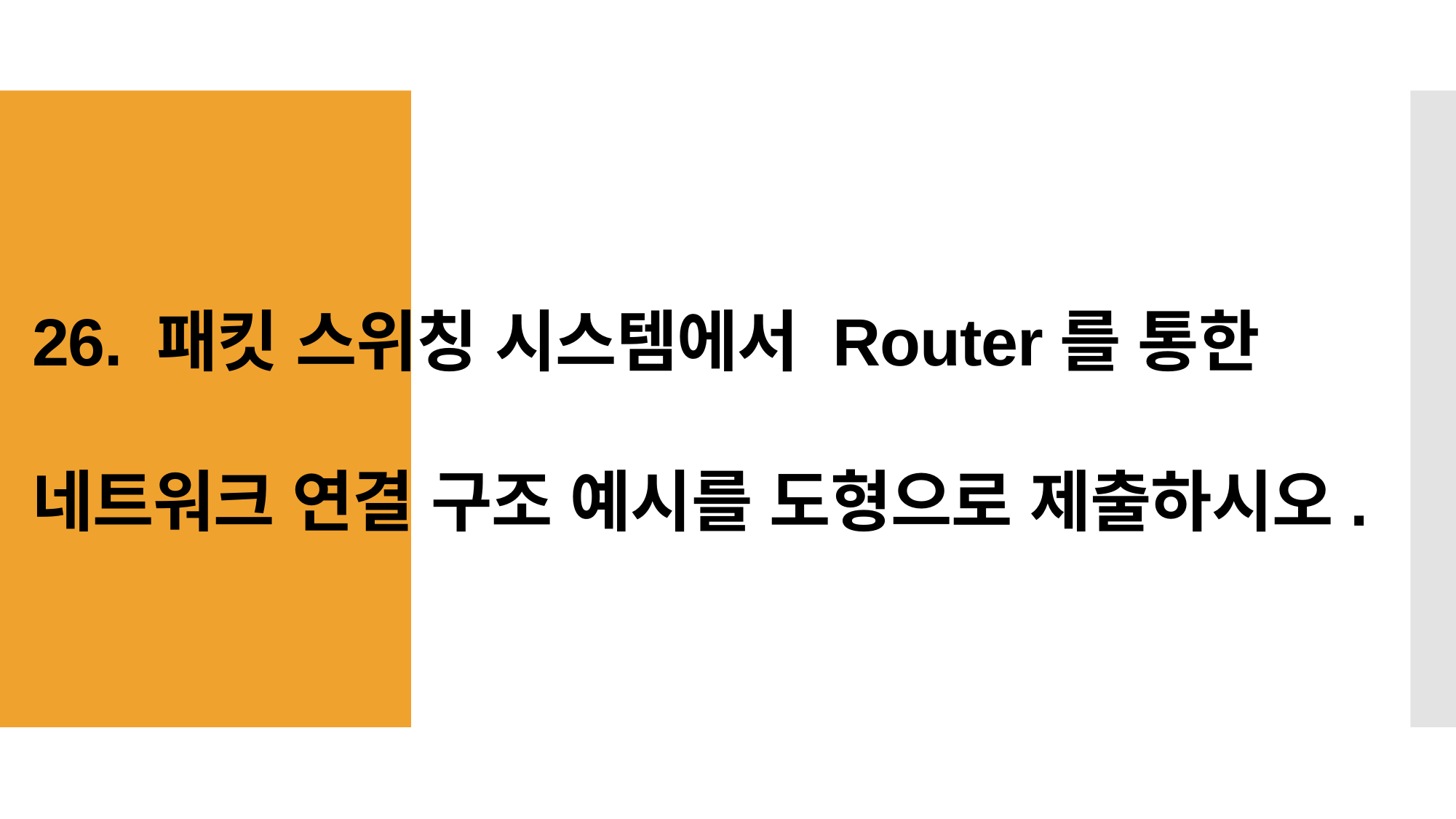

# 26. 패킷 스위칭 시스템에서 Router를 통한 네트워크 연결 구조 예시를 도형으로 제출하시오.